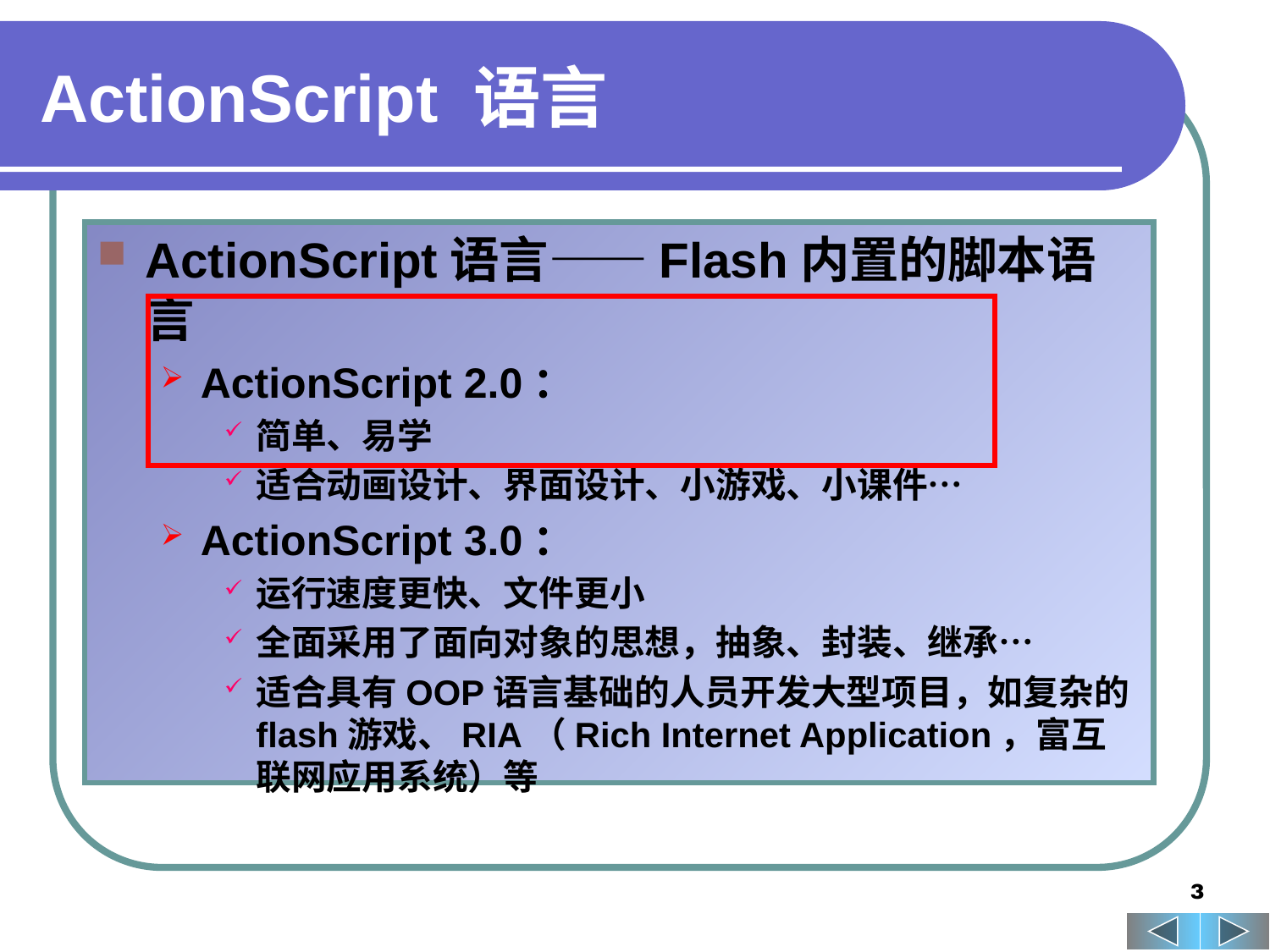

# ActionScript 语言
ActionScript语言——Flash内置的脚本语言
ActionScript 2.0：
简单、易学
适合动画设计、界面设计、小游戏、小课件…
ActionScript 3.0：
运行速度更快、文件更小
全面采用了面向对象的思想，抽象、封装、继承…
适合具有OOP语言基础的人员开发大型项目，如复杂的flash游戏、RIA（Rich Internet Application，富互联网应用系统）等

3